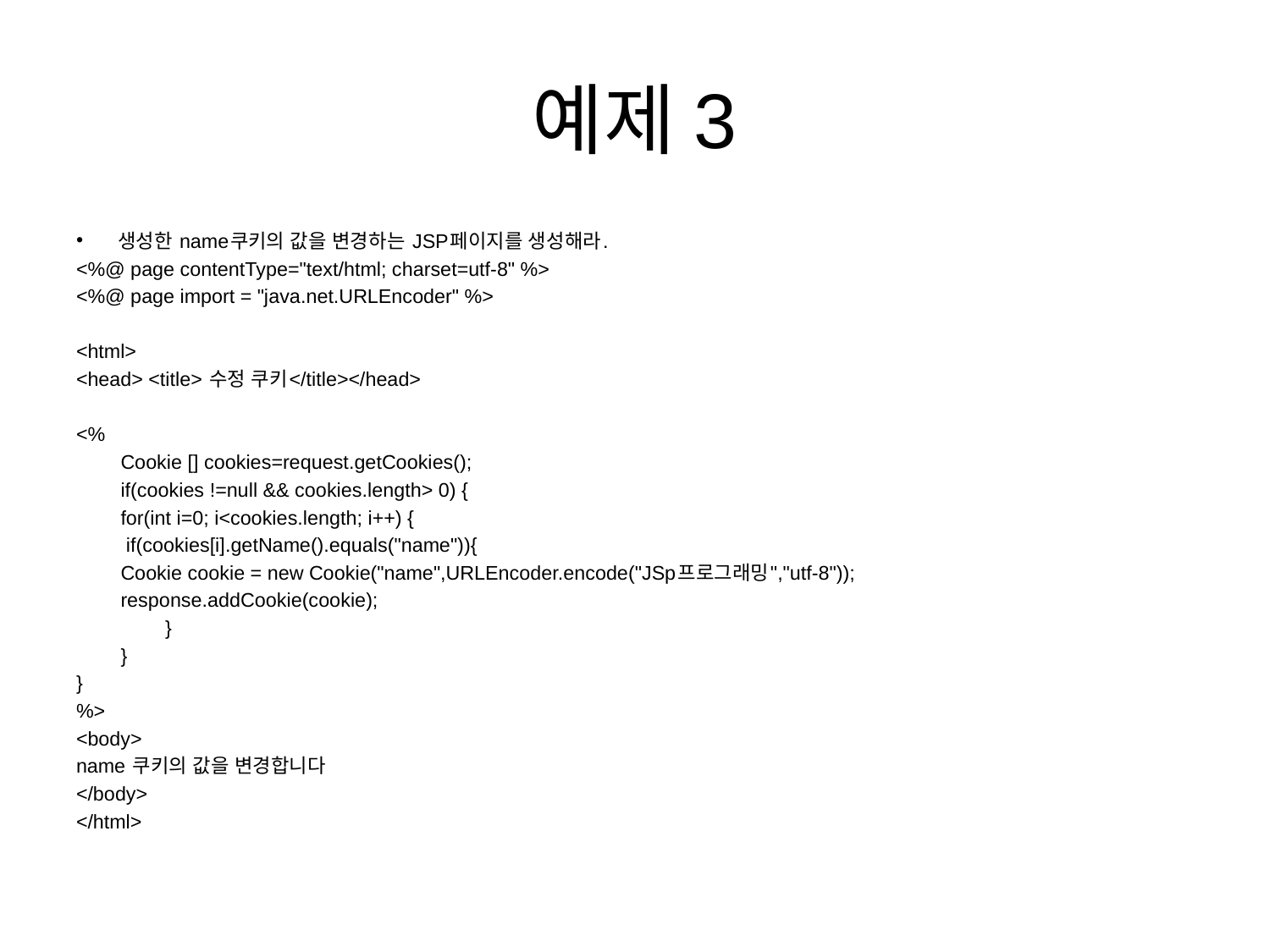

# 예제3
생성한 name쿠키의 값을 변경하는 JSP페이지를 생성해라.
<%@ page contentType="text/html; charset=utf-8" %>
<%@ page import = "java.net.URLEncoder" %>

<html>
<head> <title> 수정 쿠키</title></head>

<%
	Cookie [] cookies=request.getCookies();
	if(cookies !=null && cookies.length> 0) {
	for(int i=0; i<cookies.length; i++) {
	 if(cookies[i].getName().equals("name")){
	Cookie cookie = new Cookie("name",URLEncoder.encode("JSp프로그래밍","utf-8"));
	response.addCookie(cookie);
		}
	}
}
%>
<body>
name 쿠키의 값을 변경합니다
</body>
</html>